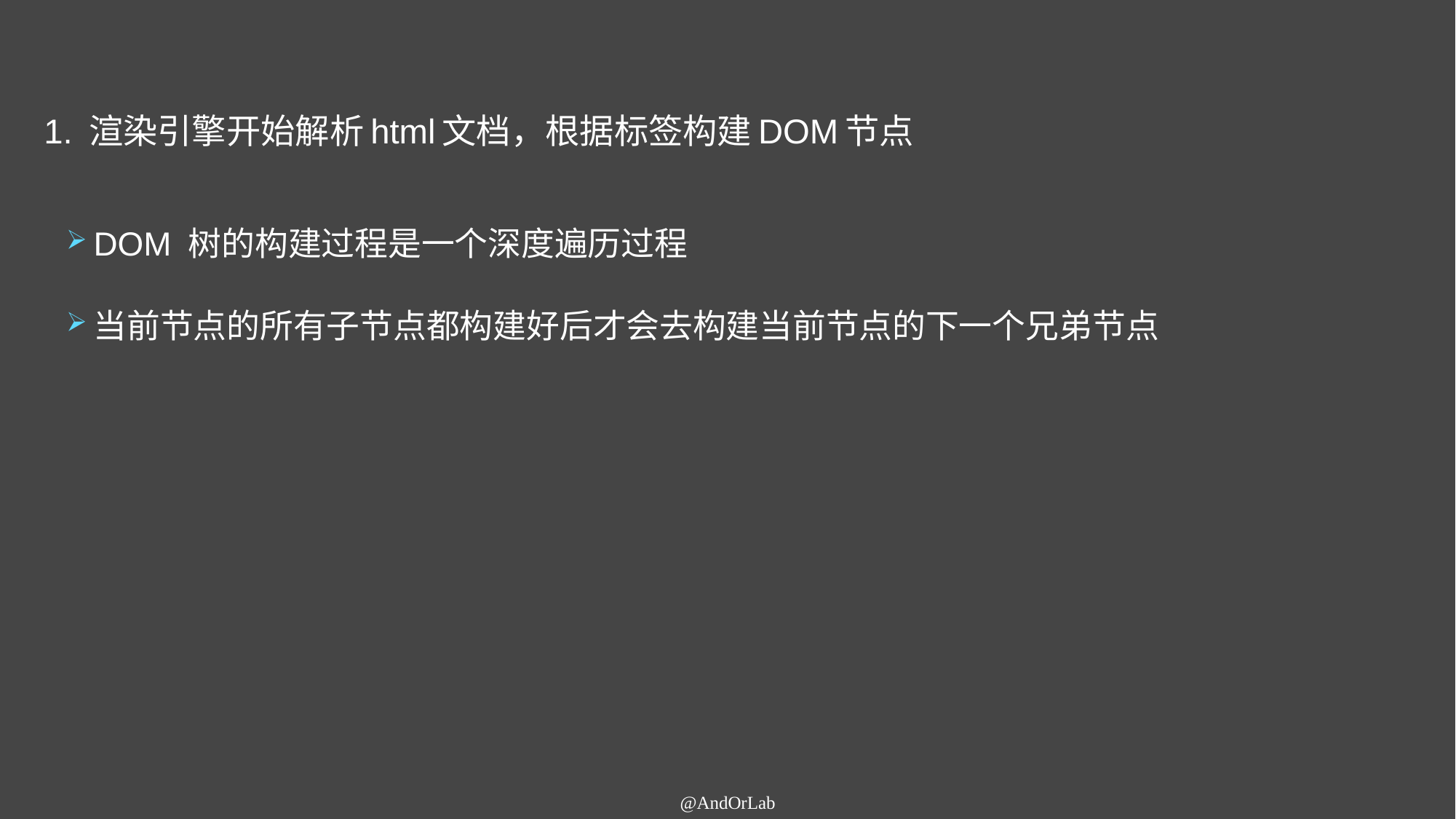

1. 渲染引擎开始解析html文档，根据标签构建DOM节点

DOM 树的构建过程是一个深度遍历过程

当前节点的所有子节点都构建好后才会去构建当前节点的下一个兄弟节点
@AndOrLab